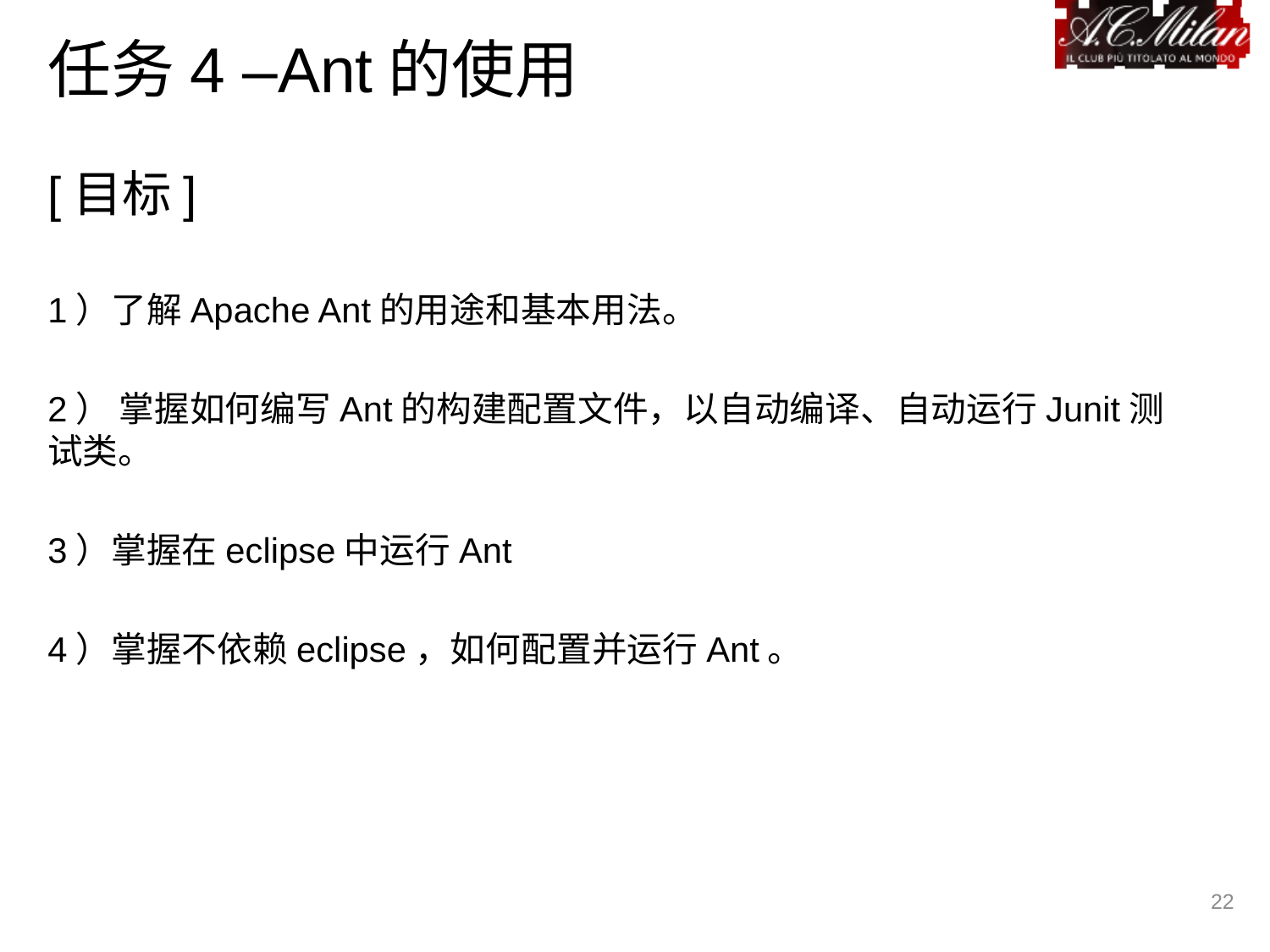

# 任务4 –Ant的使用
[目标]

1）了解Apache Ant的用途和基本用法。

2） 掌握如何编写Ant的构建配置文件，以自动编译、自动运行Junit测试类。

3）掌握在eclipse中运行Ant

4）掌握不依赖eclipse，如何配置并运行Ant。
22